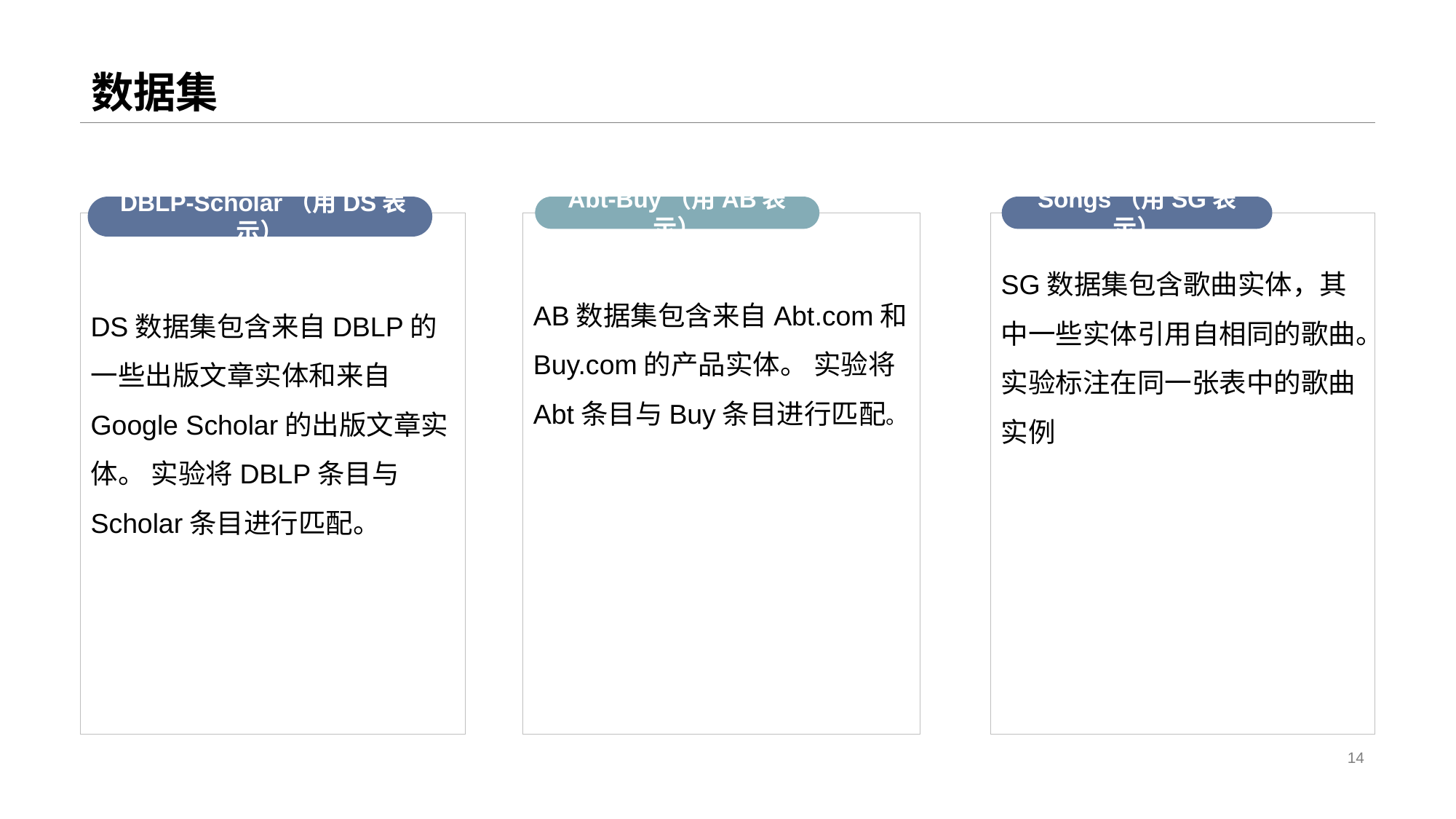

# 数据集
 DBLP-Scholar（用DS表示）

DS数据集包含来自DBLP的一些出版文章实体和来自Google Scholar的出版文章实体。 实验将DBLP条目与Scholar条目进行匹配。
Abt-Buy（用AB表示）

AB数据集包含来自Abt.com和Buy.com的产品实体。 实验将Abt条目与Buy条目进行匹配。
Songs（用SG表示）

SG数据集包含歌曲实体，其中一些实体引用自相同的歌曲。实验标注在同一张表中的歌曲实例

14